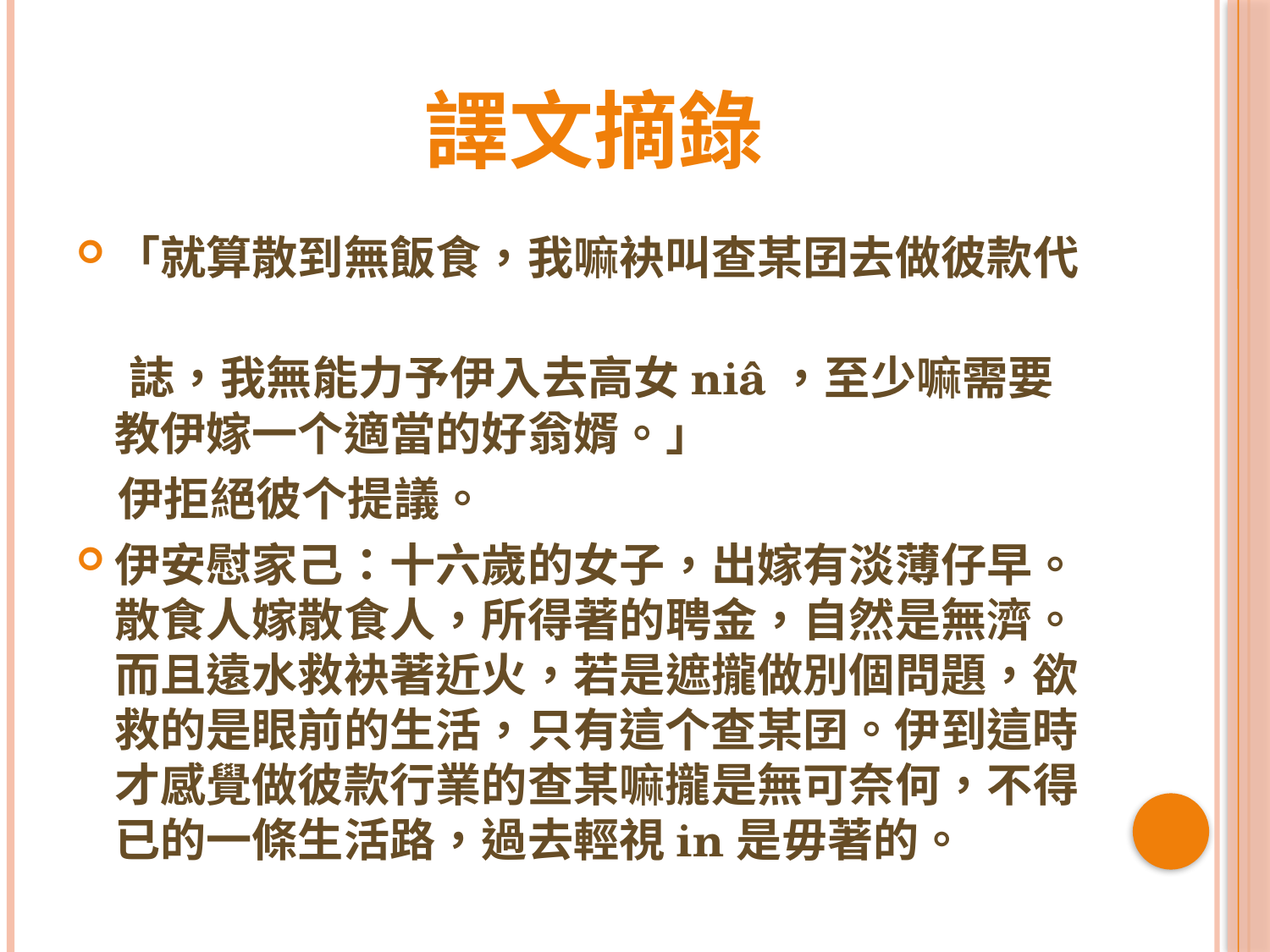

# 譯文摘錄
「就算散到無飯食，我嘛袂叫查某囝去做彼款代
    誌，我無能力予伊入去高女niâ，至少嘛需要教伊嫁一个適當的好翁婿。」
   伊拒絕彼个提議。
伊安慰家己：十六歲的女子，出嫁有淡薄仔早。散食人嫁散食人，所得著的聘金，自然是無濟。而且遠水救袂著近火，若是遮攏做別個問題，欲救的是眼前的生活，只有這个查某囝。伊到這時才感覺做彼款行業的查某嘛攏是無可奈何，不得已的一條生活路，過去輕視in是毋著的。